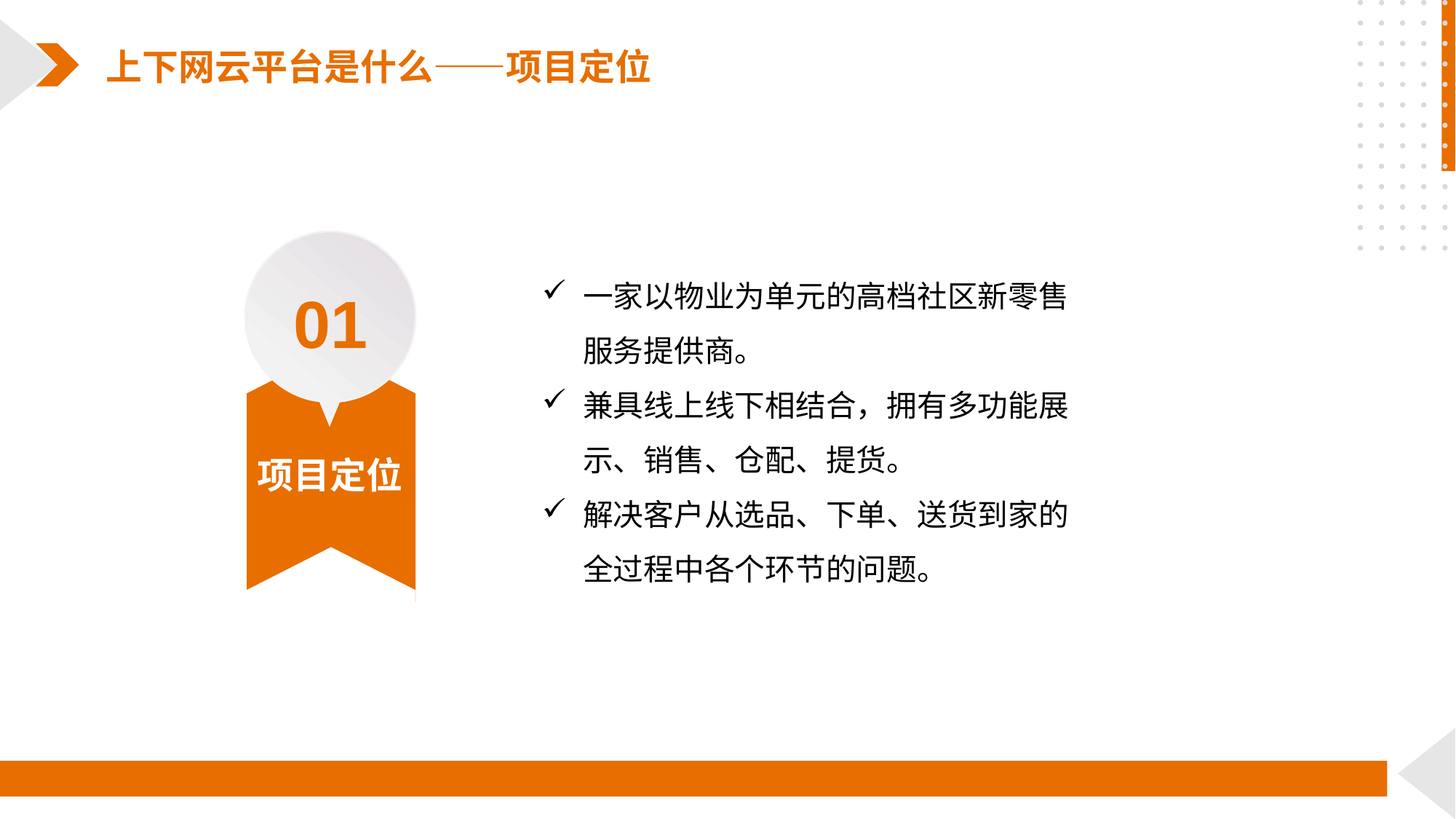

上下网云平台是什么——项目定位

01
一家以物业为单元的高档社区新零售服务提供商。
兼具线上线下相结合，拥有多功能展示、销售、仓配、提货。
解决客户从选品、下单、送货到家的全过程中各个环节的问题。

YOUR  TEXT  HERE
项目定位